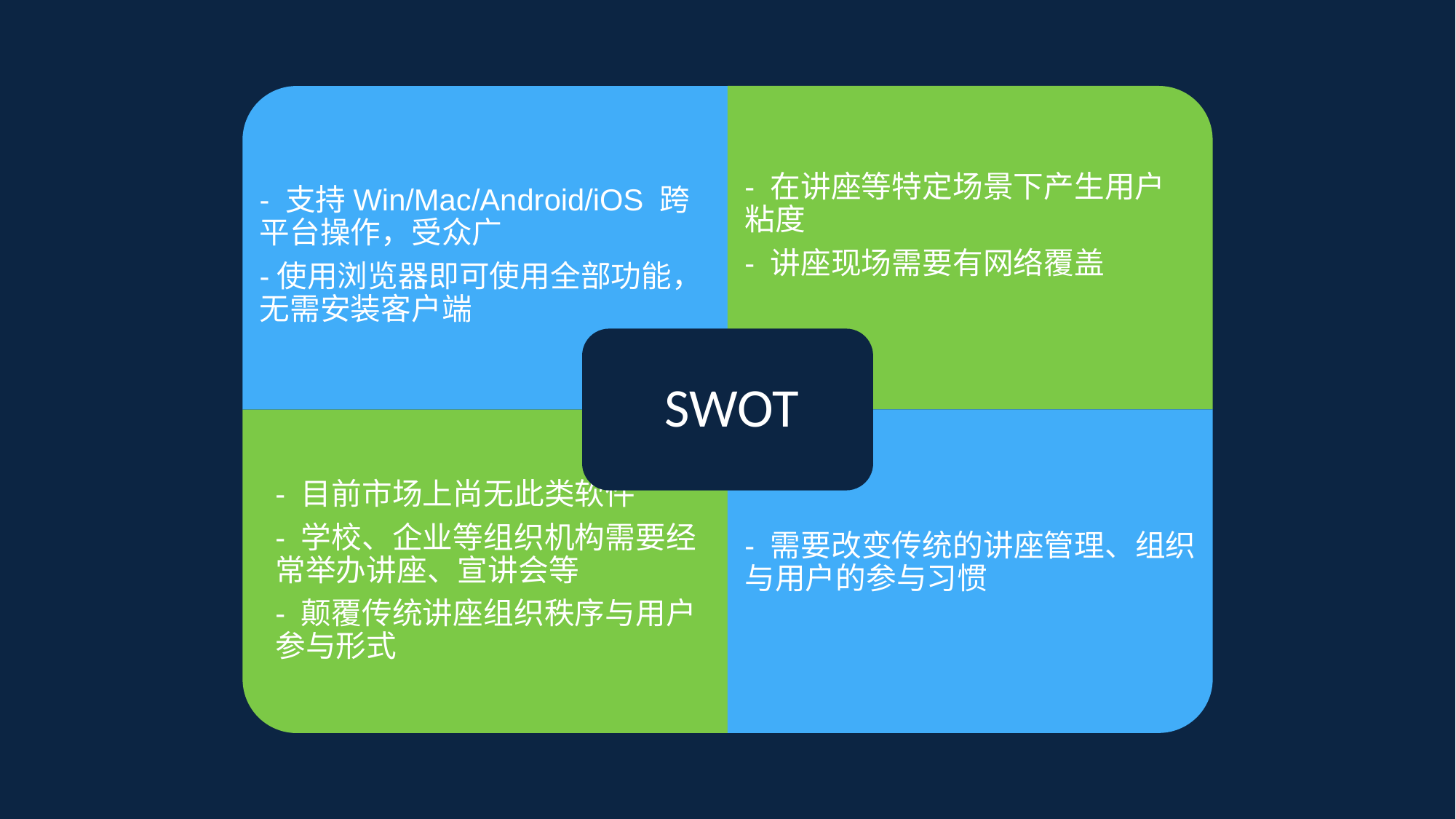

- 支持Win/Mac/Android/iOS 跨平台操作，受众广
-使用浏览器即可使用全部功能，无需安装客户端
- 在讲座等特定场景下产生用户粘度
- 讲座现场需要有网络覆盖

- 目前市场上尚无此类软件
- 学校、企业等组织机构需要经常举办讲座、宣讲会等
- 颠覆传统讲座组织秩序与用户参与形式
- 需要改变传统的讲座管理、组织与用户的参与习惯
SWOT